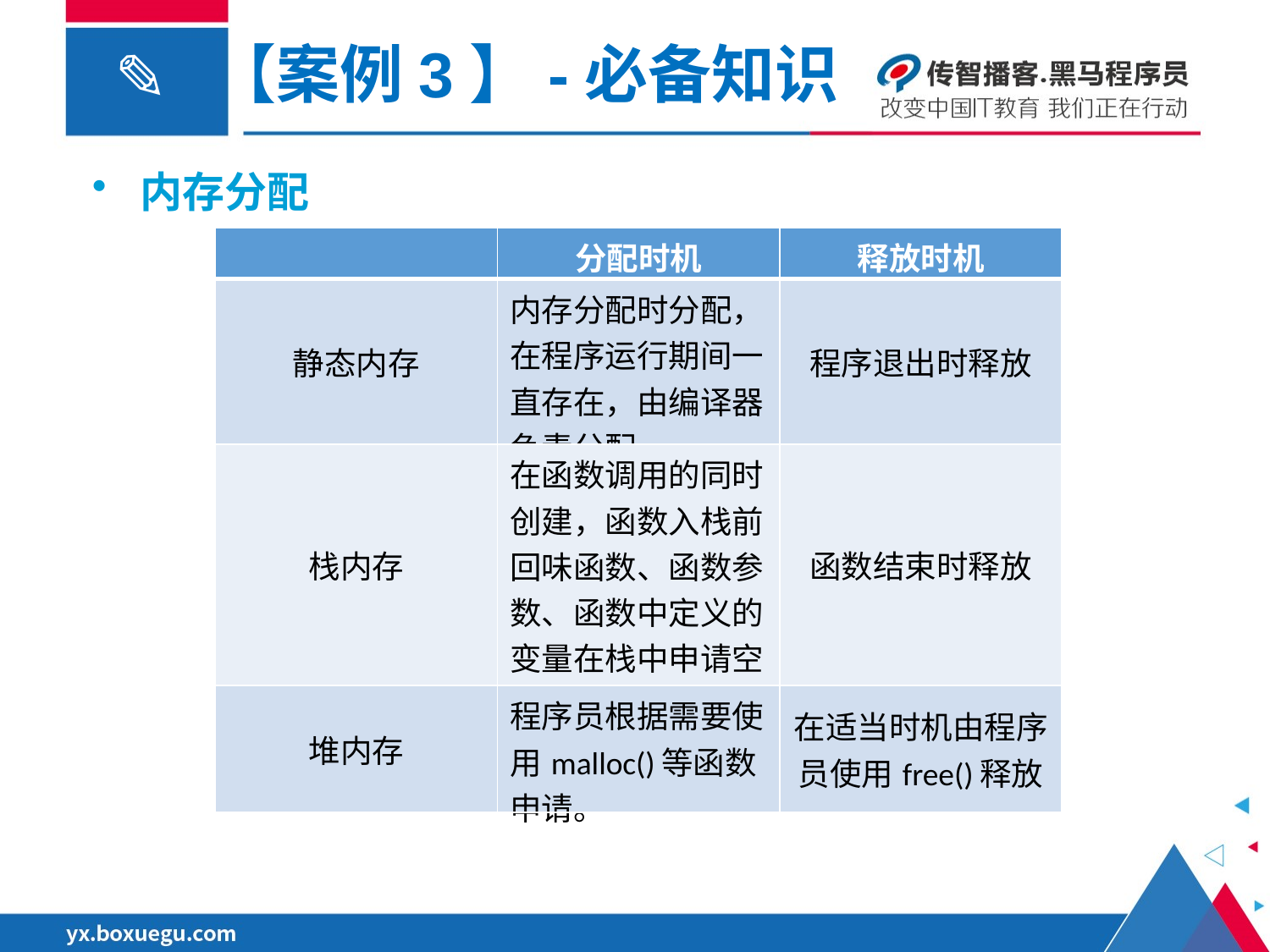

【案例3】-必备知识
内存分配
|  | 分配时机 | 释放时机 |
| --- | --- | --- |
| 静态内存 | 内存分配时分配，在程序运行期间一直存在，由编译器负责分配。 | 程序退出时释放 |
| 栈内存 | 在函数调用的同时创建，函数入栈前回味函数、函数参数、函数中定义的变量在栈中申请空间。 | 函数结束时释放 |
| 堆内存 | 程序员根据需要使用malloc()等函数申请。 | 在适当时机由程序员使用free()释放 |